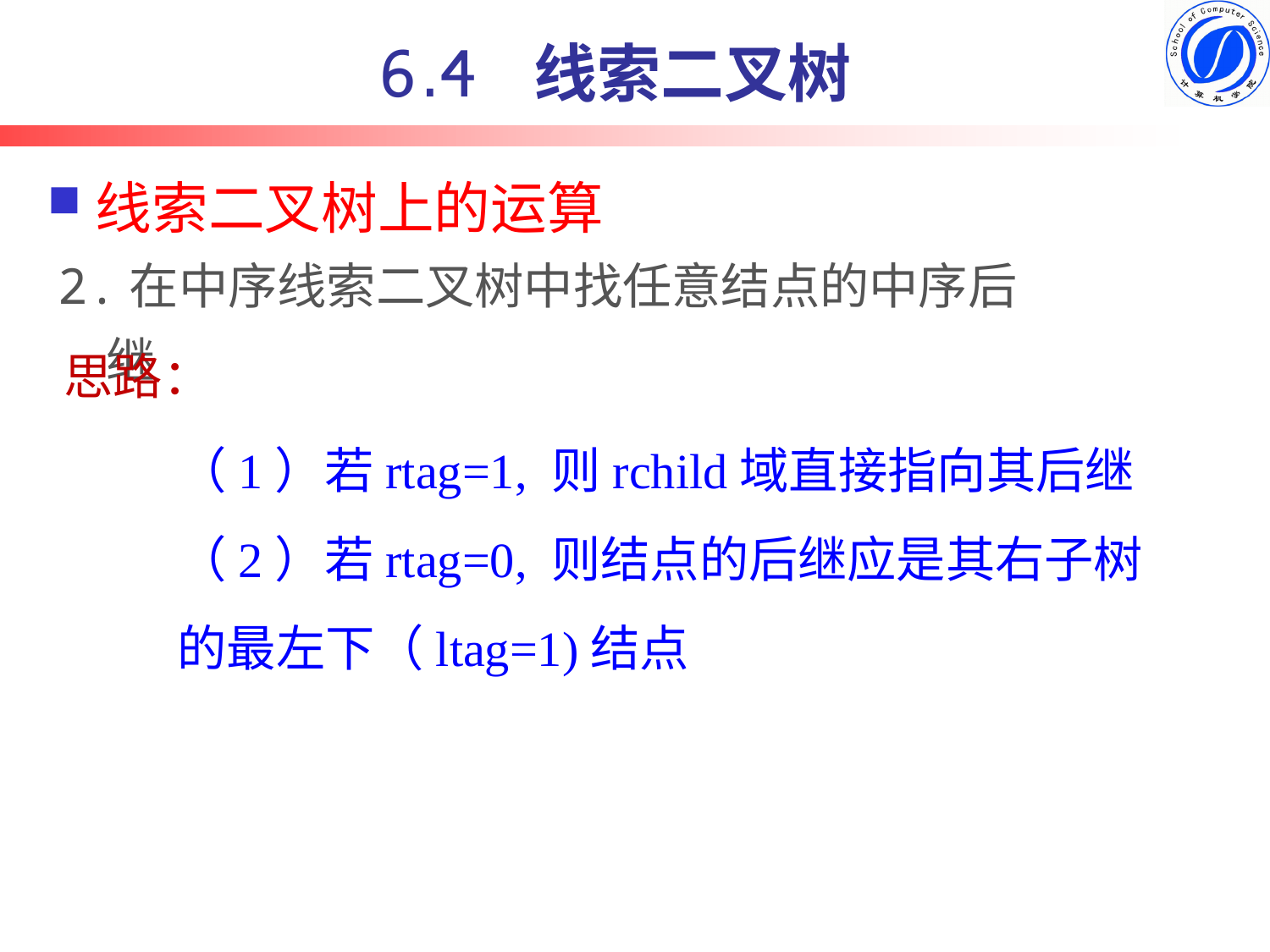

6.4  线索二叉树
线索二叉树上的运算
2.在中序线索二叉树中找任意结点的中序后继
思路：
（1）若rtag=1, 则rchild域直接指向其后继
（2）若rtag=0, 则结点的后继应是其右子树的最左下（ltag=1)结点